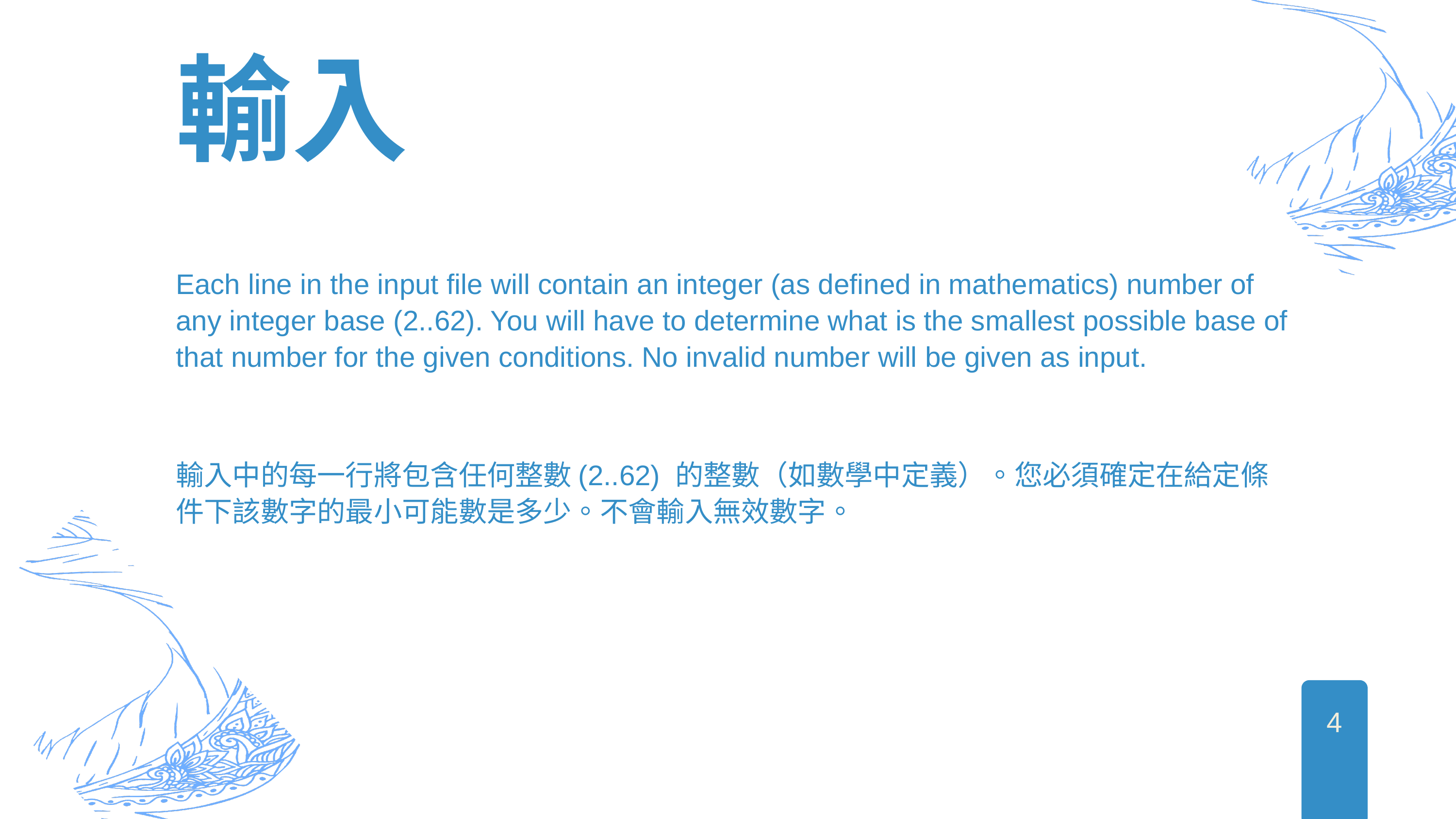

輸入
Each line in the input file will contain an integer (as defined in mathematics) number of any integer base (2..62). You will have to determine what is the smallest possible base of that number for the given conditions. No invalid number will be given as input.
輸入中的每一行將包含任何整數(2..62) 的整數（如數學中定義）。您必須確定在給定條件下該數字的最小可能數是多少。不會輸入無效數字。

4